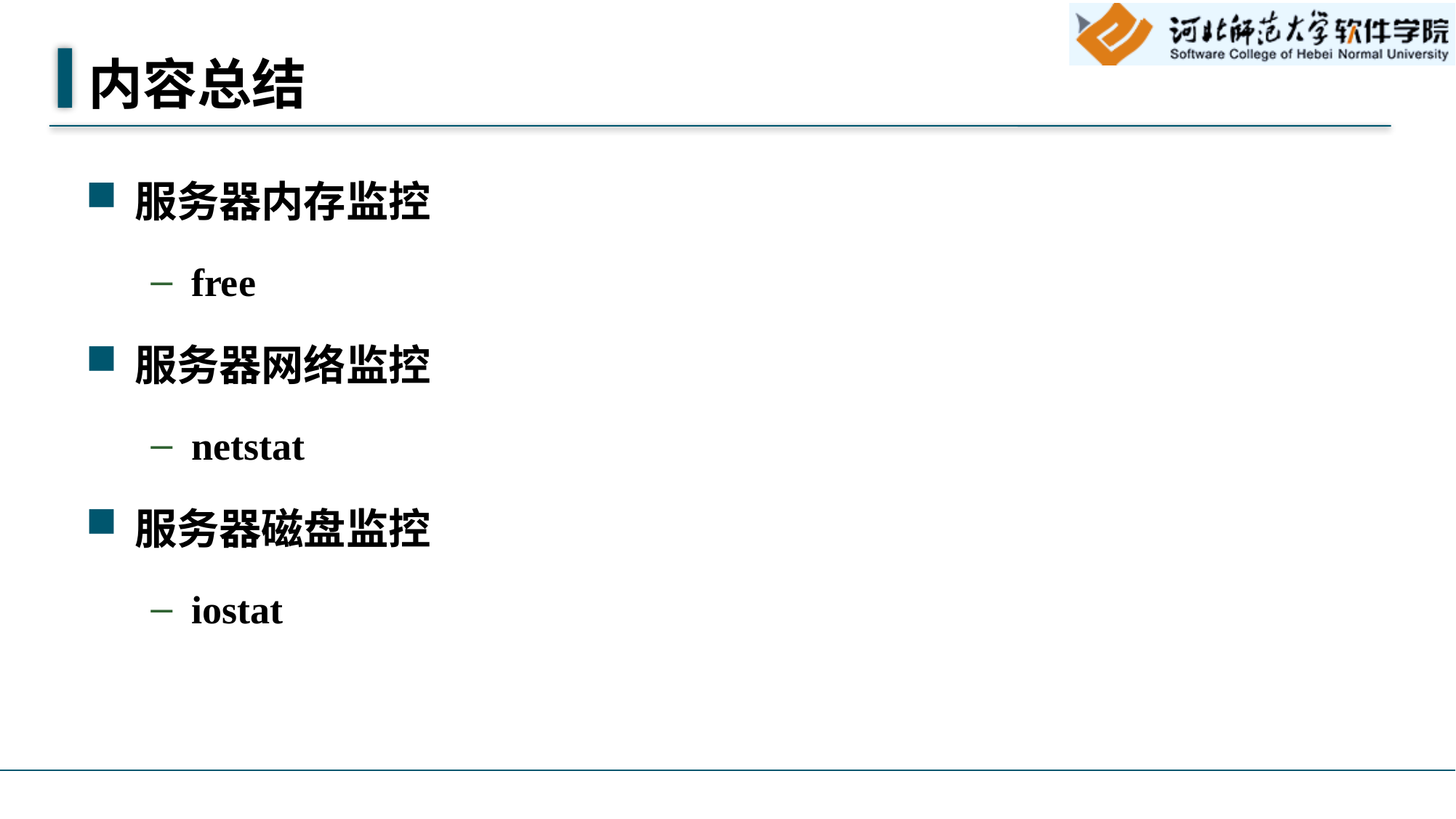

# 内容总结
服务器内存监控
free
服务器网络监控
netstat
服务器磁盘监控
iostat